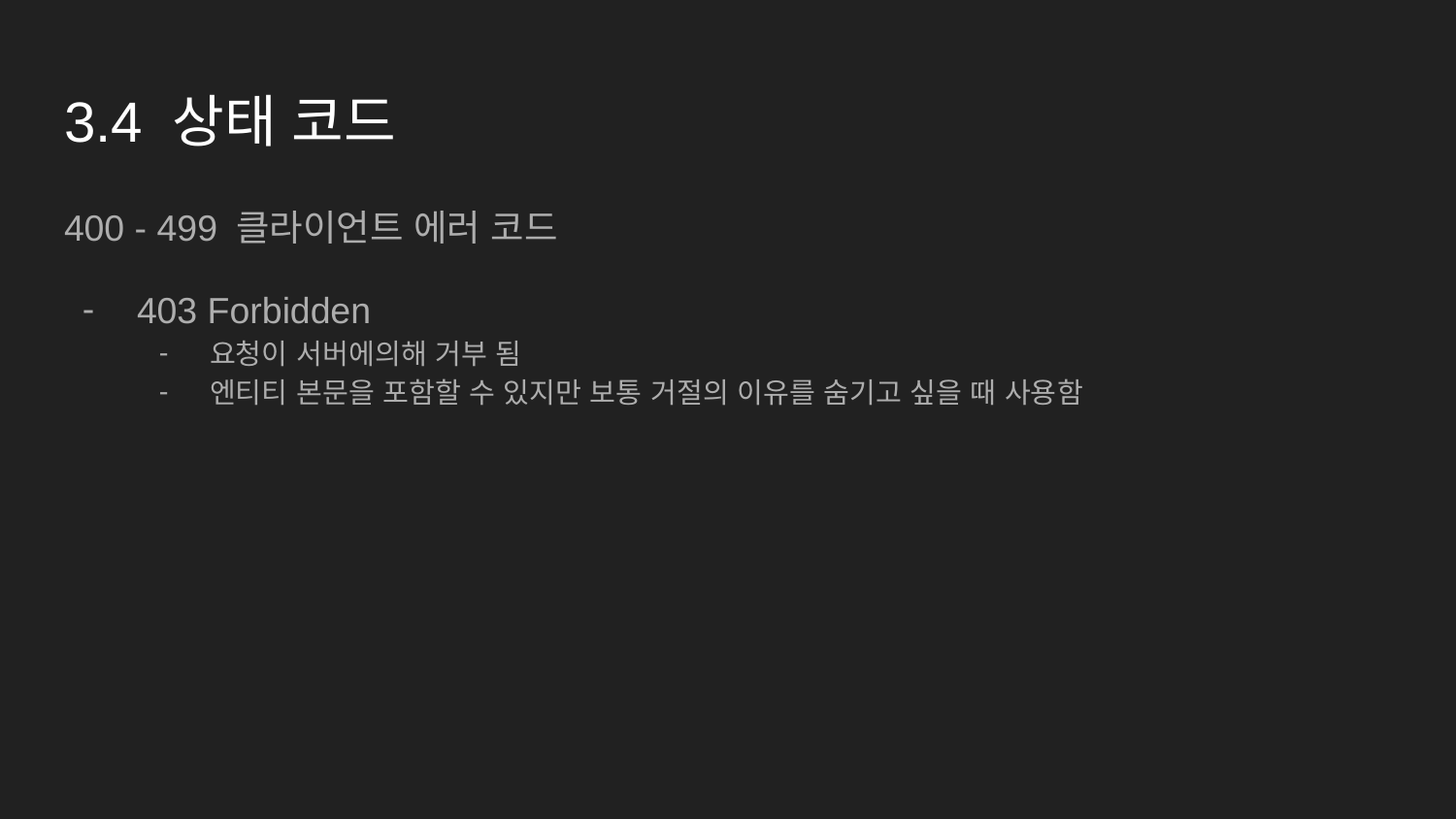

# 3.4 상태 코드
400 - 499 클라이언트 에러 코드
403 Forbidden
요청이 서버에의해 거부 됨
엔티티 본문을 포함할 수 있지만 보통 거절의 이유를 숨기고 싶을 때 사용함